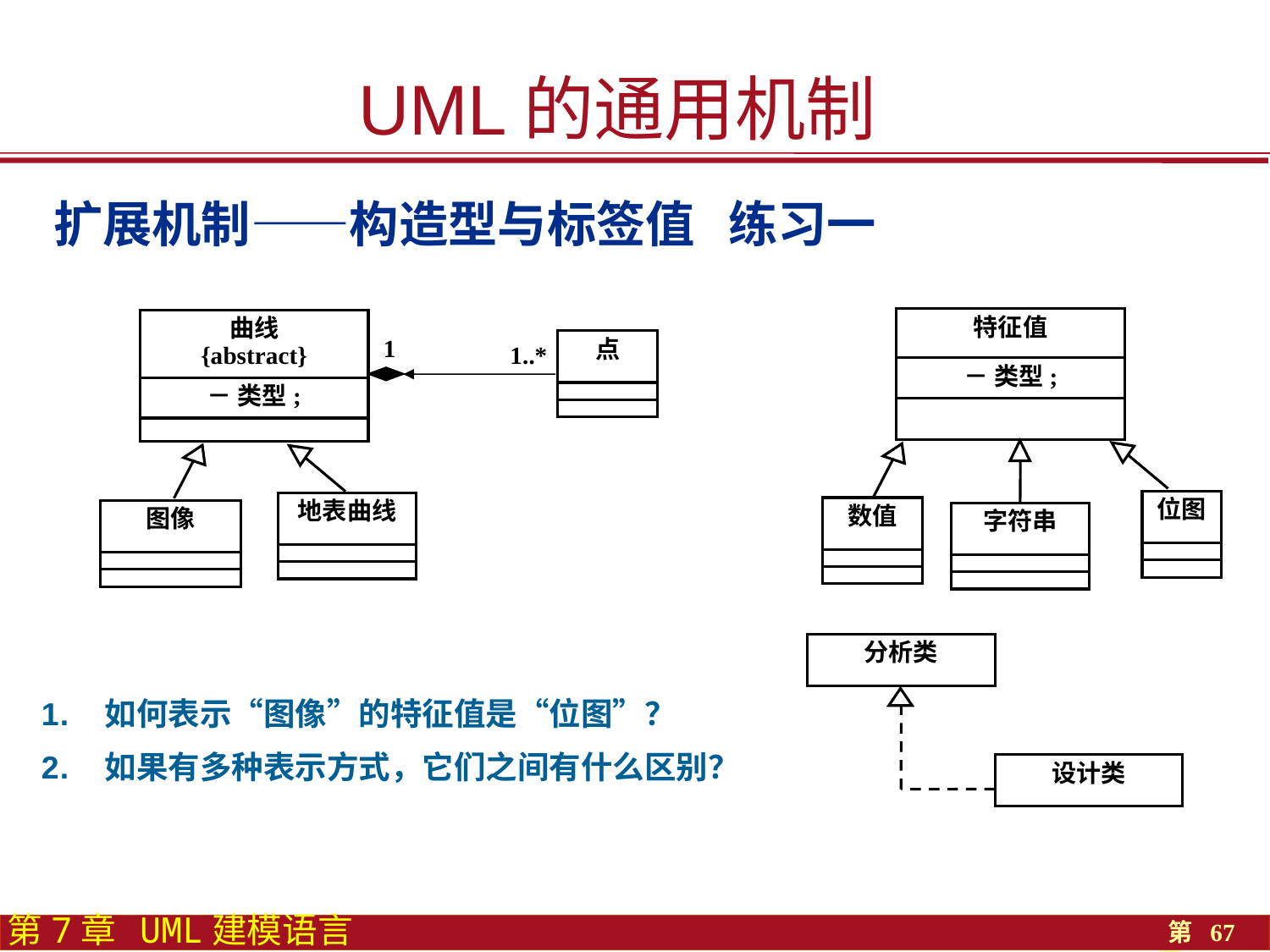

UML的通用机制
扩展机制——构造型与标签值   练习一
特征值

－ 类型;

位图

数值

字符串

曲线
{abstract}

－ 类型;
1
点

1..*

地表曲线

图像

分析类
如何表示“图像”的特征值是“位图”？
如果有多种表示方式，它们之间有什么区别？

设计类